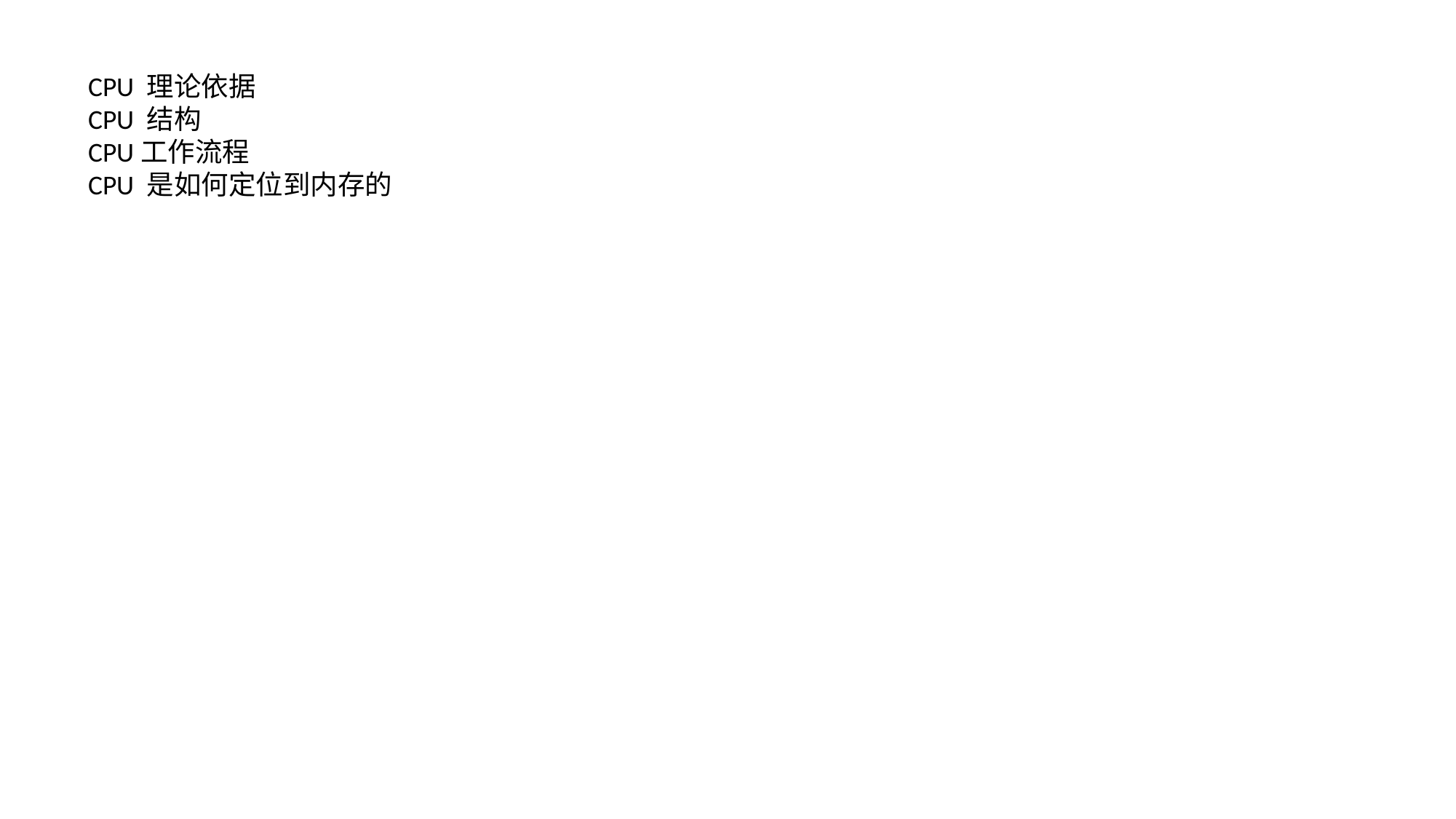

CPU 理论依据
CPU 结构
CPU工作流程
CPU 是如何定位到内存的